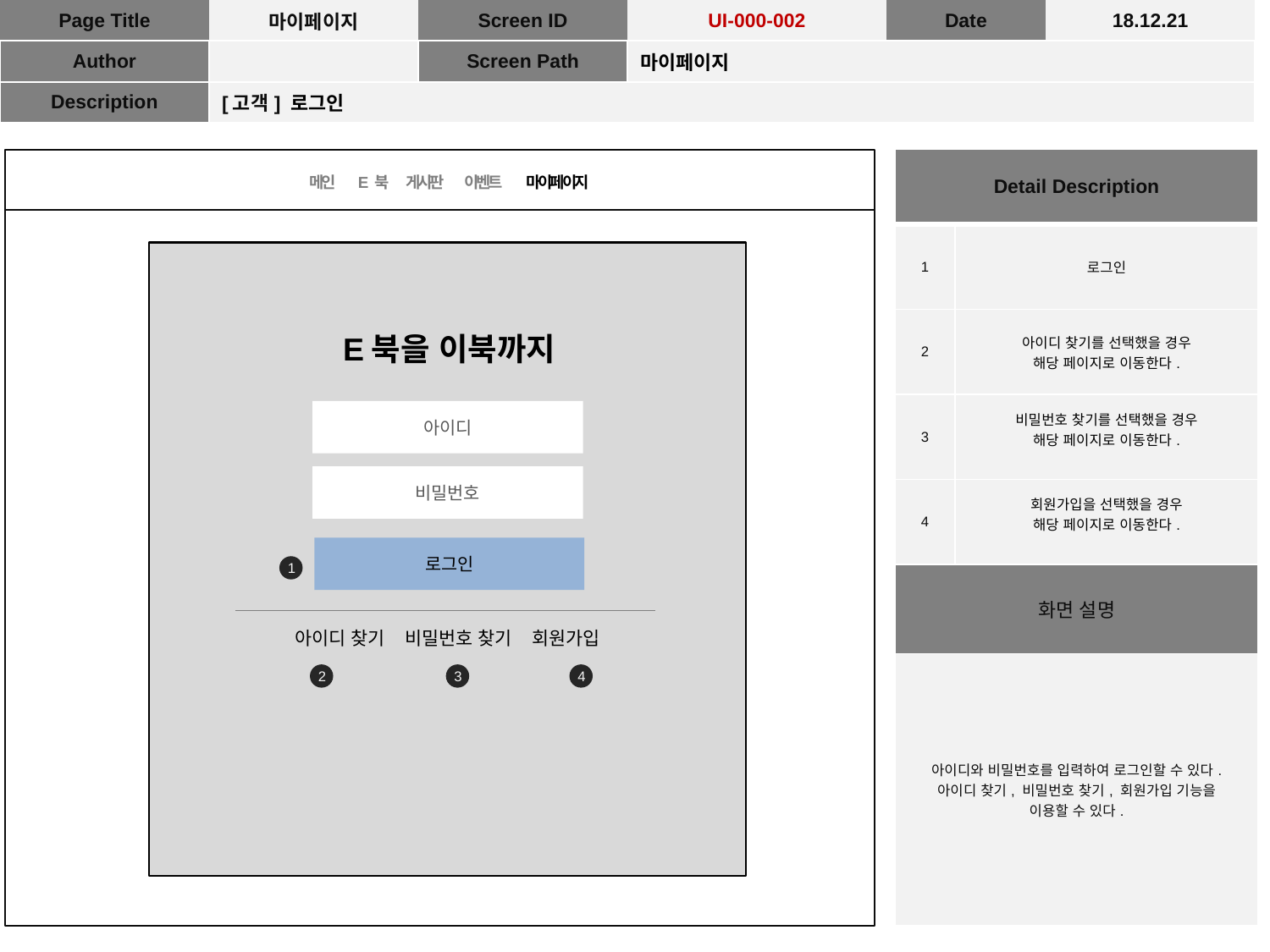

| Page Title | 마이페이지 | Screen ID | UI-000-002 | Date | 18.12.21 |
| --- | --- | --- | --- | --- | --- |
| Author |  | Screen Path | 마이페이지 |  |  |
| Description | [고객] 로그인 |  |  |  |  |
| Detail Description |  |
| --- | --- |
| 1 | 로그인 |
| 2 | 아이디 찾기를 선택했을 경우 해당 페이지로 이동한다. |
| 3 | 비밀번호 찾기를 선택했을 경우 해당 페이지로 이동한다. |
| 4 | 회원가입을 선택했을 경우 해당 페이지로 이동한다. |
| 화면 설명 |  |
| 아이디와 비밀번호를 입력하여 로그인할 수 있다. 아이디 찾기, 비밀번호 찾기, 회원가입 기능을 이용할 수 있다. |  |

E 북
메인
마이페이지
게시판
이벤트

E북을 이북까지

아이디
비밀번호
로그인
1

아이디 찾기    비밀번호 찾기    회원가입
3

4

2